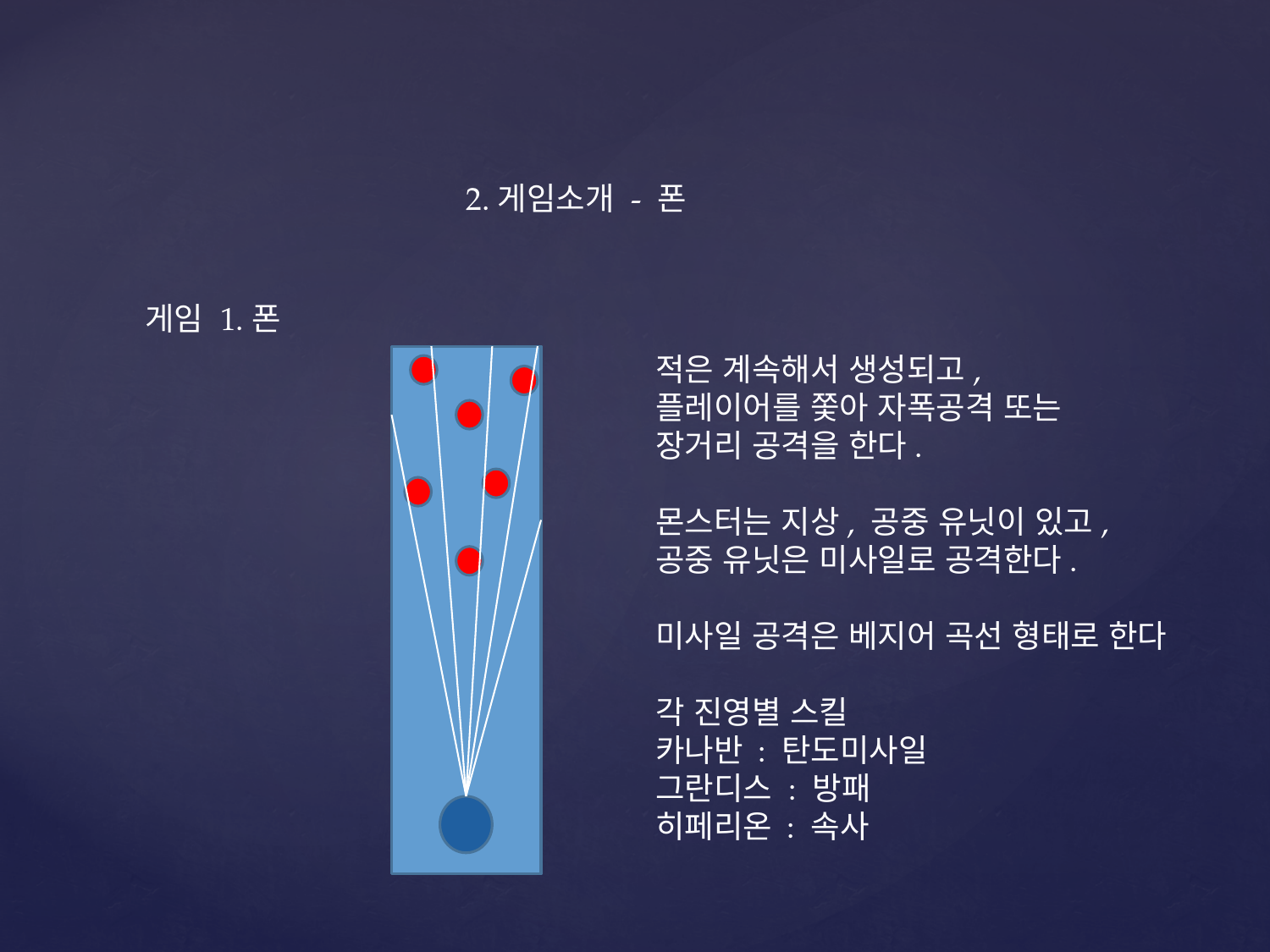

2.게임소개 - 폰

게임 1.폰
적은 계속해서 생성되고,
플레이어를 쫓아 자폭공격 또는
장거리 공격을 한다.
몬스터는 지상, 공중 유닛이 있고,
공중 유닛은 미사일로 공격한다.
미사일 공격은 베지어 곡선 형태로 한다
각 진영별 스킬
카나반 : 탄도미사일
그란디스 : 방패
히페리온 : 속사